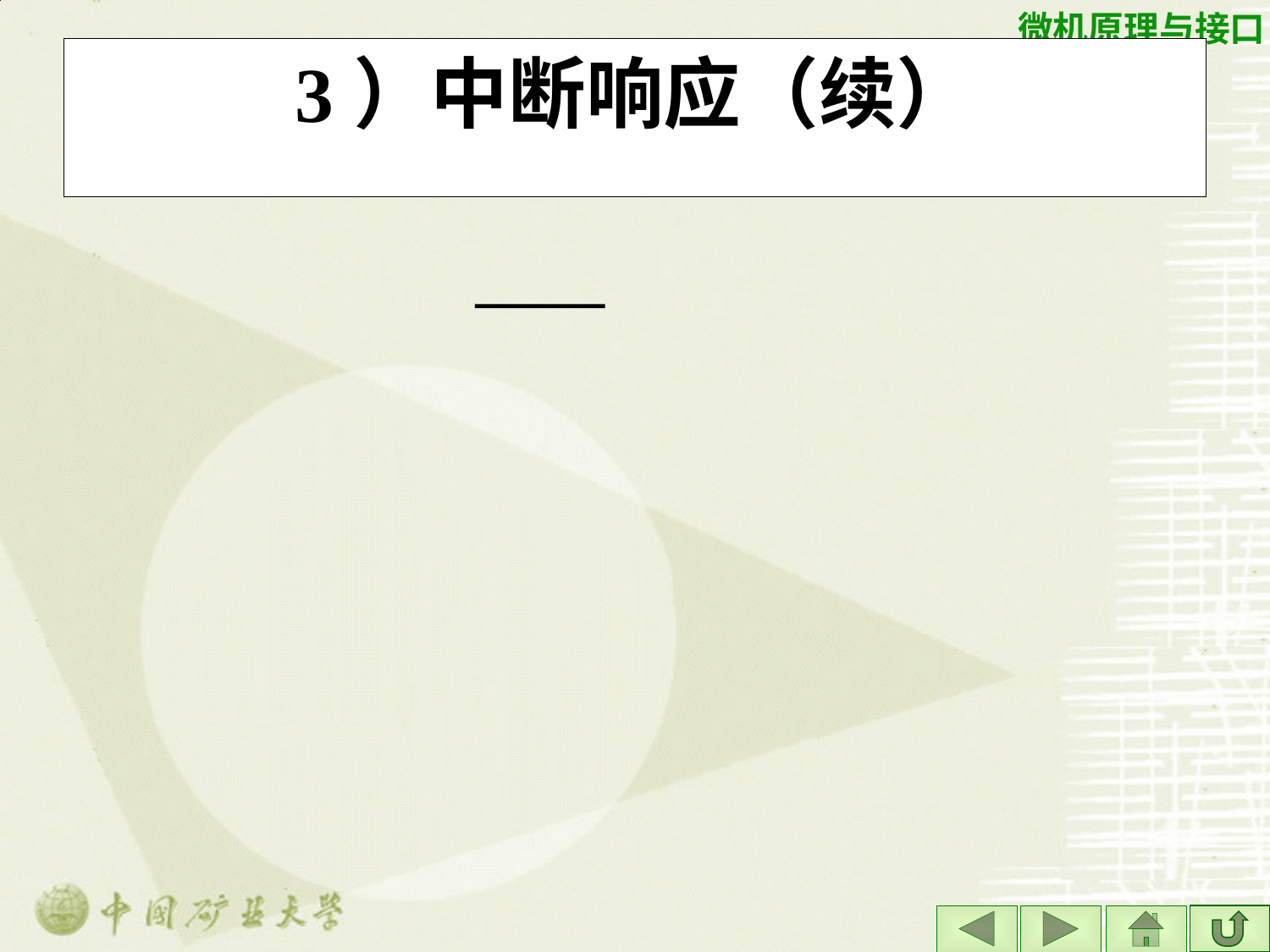

# 3）中断响应（续）
CPU响应中断时，要做下述三项工作：
向中断源发出INTA中断响应信号；
断点保护，包括CS、IP和PSW（FLAGS）。这主要是保证中断结束后能返回被中断的程序。
获得中断服务程序首地址（入口）。